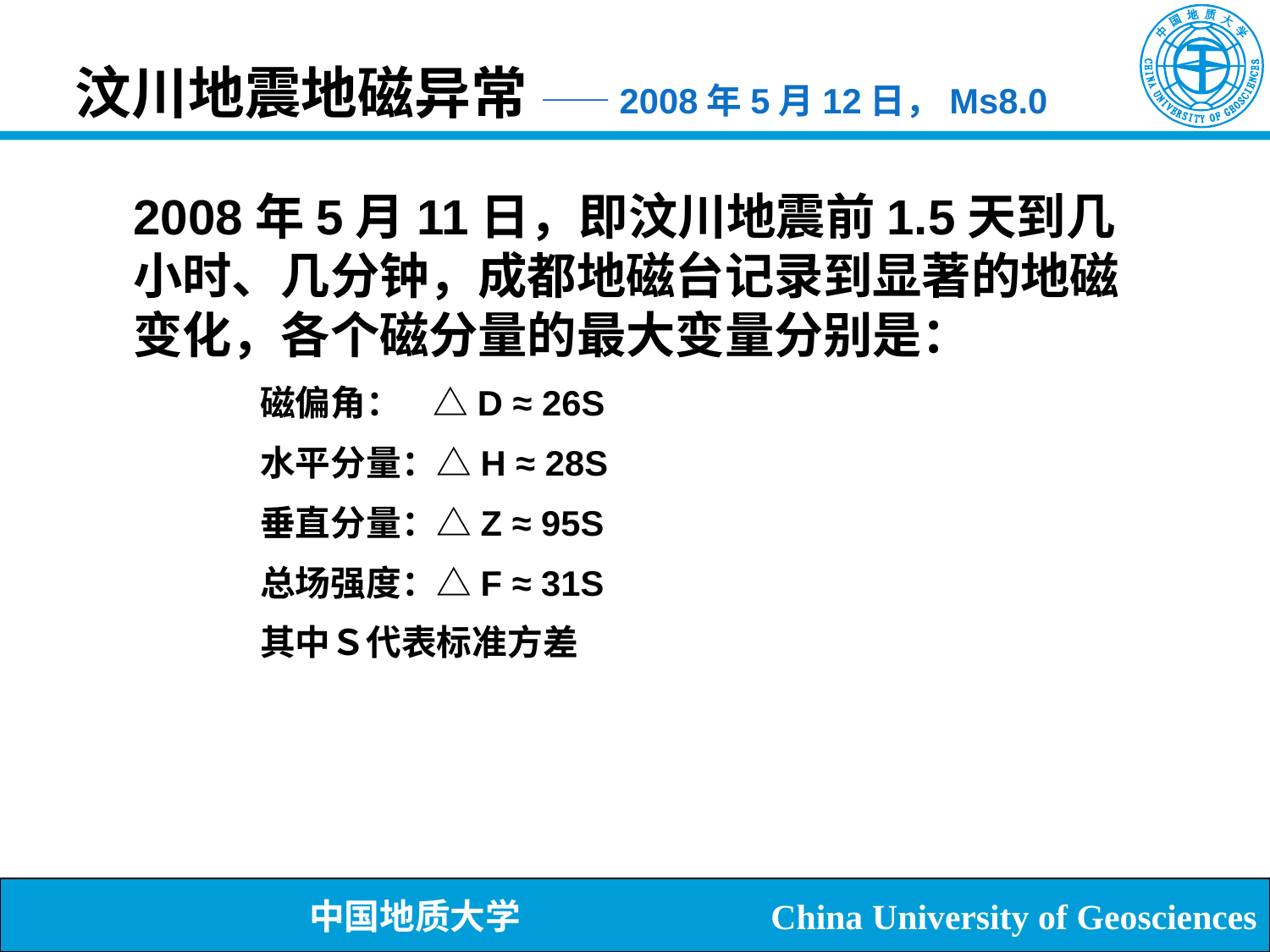

汶川地震地磁异常 ——2008年5月12日，Ms8.0
2008年5月11日，即汶川地震前1.5天到几小时、几分钟，成都地磁台记录到显著的地磁变化，各个磁分量的最大变量分别是：
磁偏角：    △D ≈ 26S
水平分量：△H ≈ 28S
垂直分量：△Z ≈ 95S
总场强度：△F ≈ 31S
其中Ｓ代表标准方差